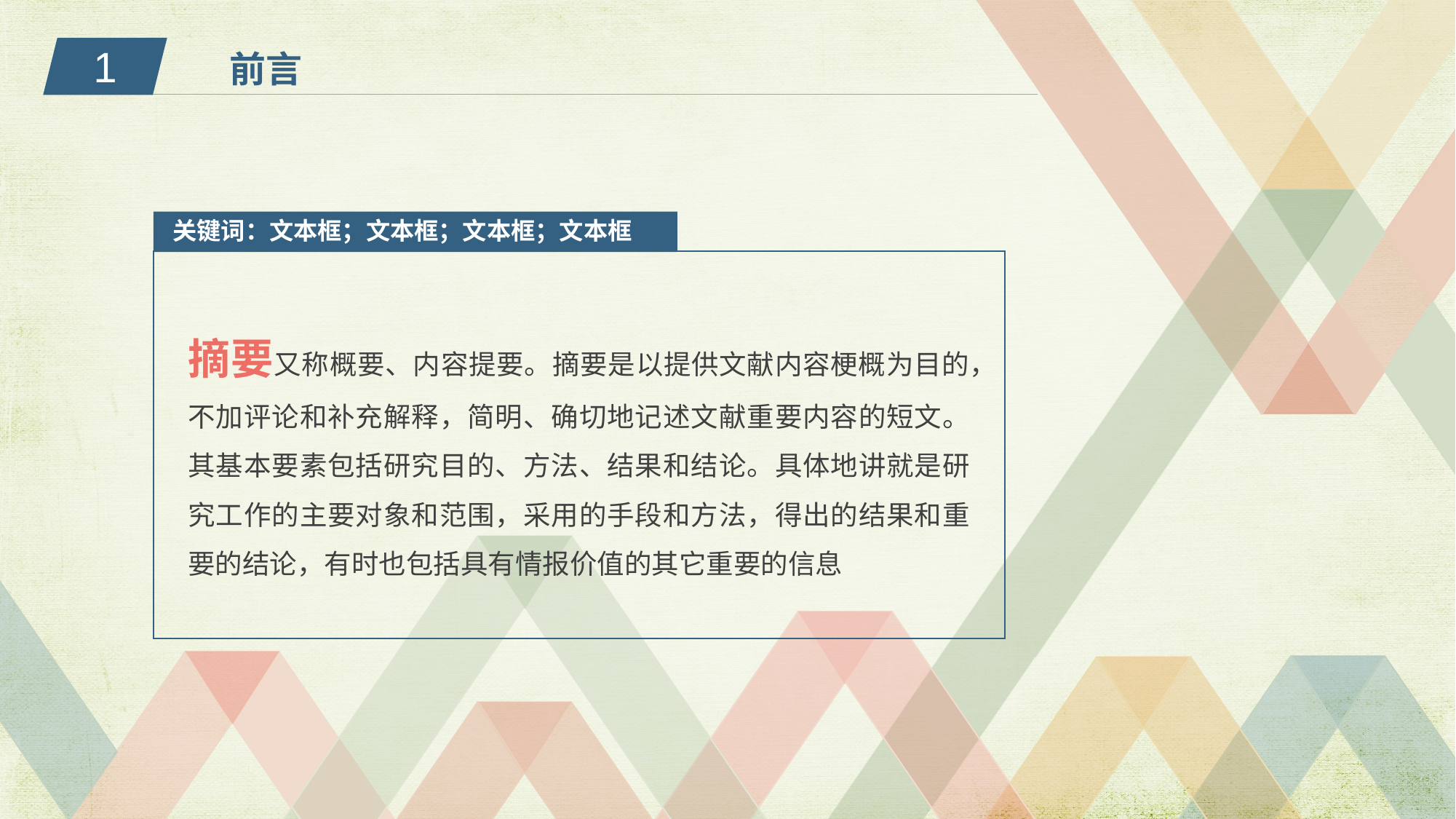

1

前言

关键词：文本框；文本框；文本框；文本框

摘要又称概要、内容提要。摘要是以提供文献内容梗概为目的，不加评论和补充解释，简明、确切地记述文献重要内容的短文。其基本要素包括研究目的、方法、结果和结论。具体地讲就是研究工作的主要对象和范围，采用的手段和方法，得出的结果和重要的结论，有时也包括具有情报价值的其它重要的信息